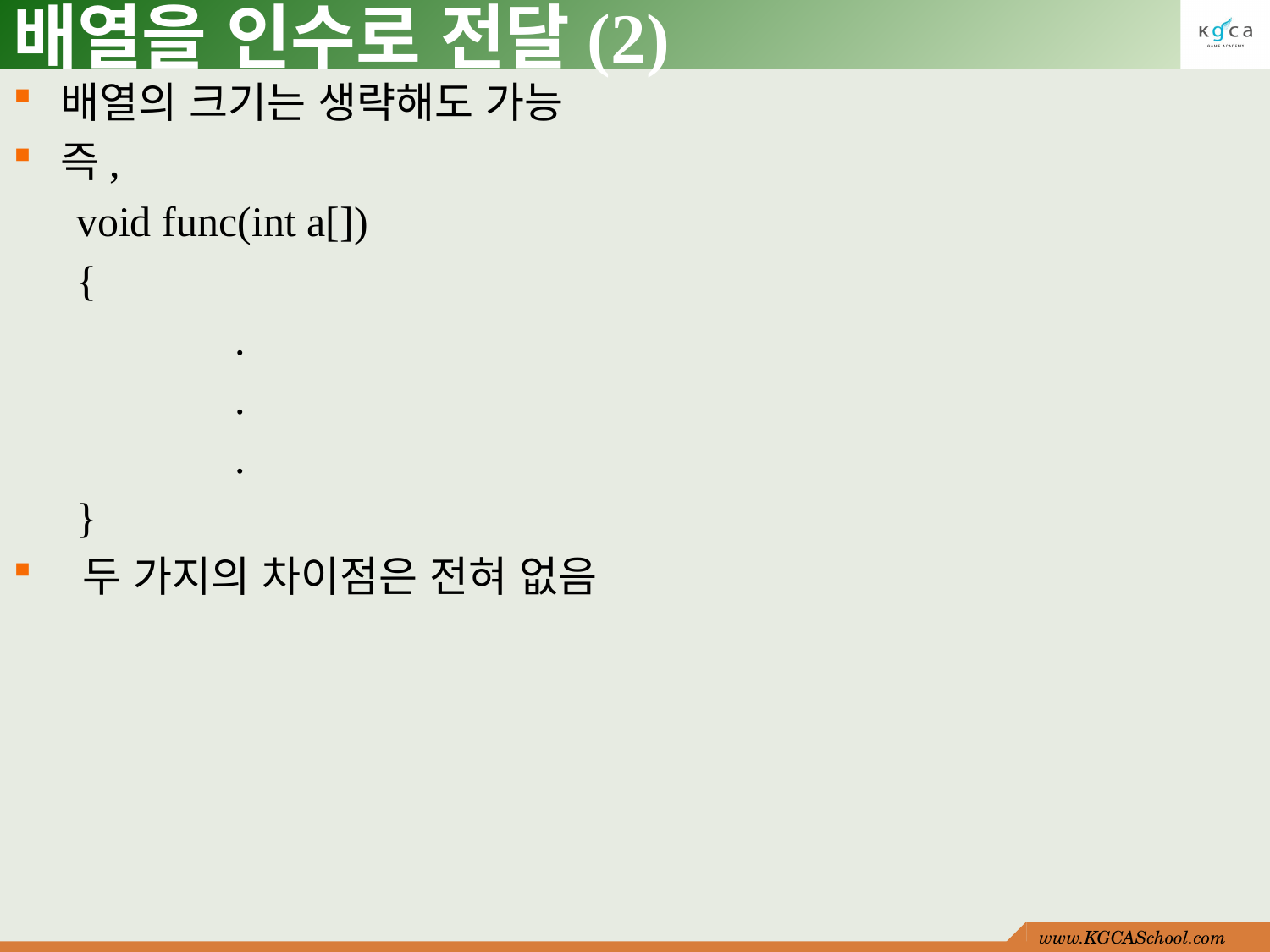

# 배열을 인수로 전달(2)
배열의 크기는 생략해도 가능
즉,
void func(int a[])
{
   .
   .
   .
}
 두 가지의 차이점은 전혀 없음